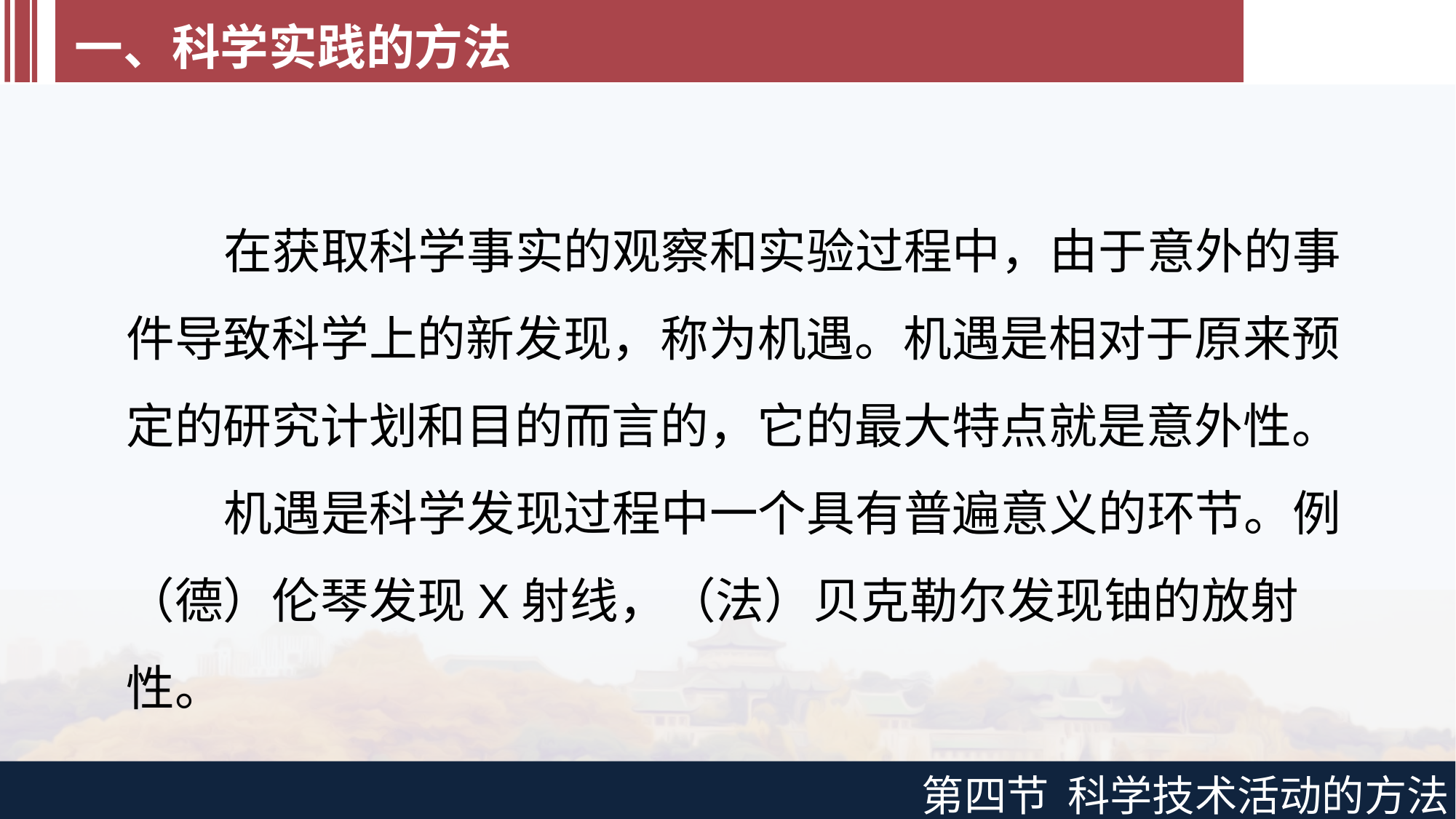

一、科学实践的方法
在获取科学事实的观察和实验过程中，由于意外的事件导致科学上的新发现，称为机遇。机遇是相对于原来预定的研究计划和目的而言的，它的最大特点就是意外性。
机遇是科学发现过程中一个具有普遍意义的环节。例（德）伦琴发现X射线，（法）贝克勒尔发现铀的放射性。
第四节  科学技术活动的方法